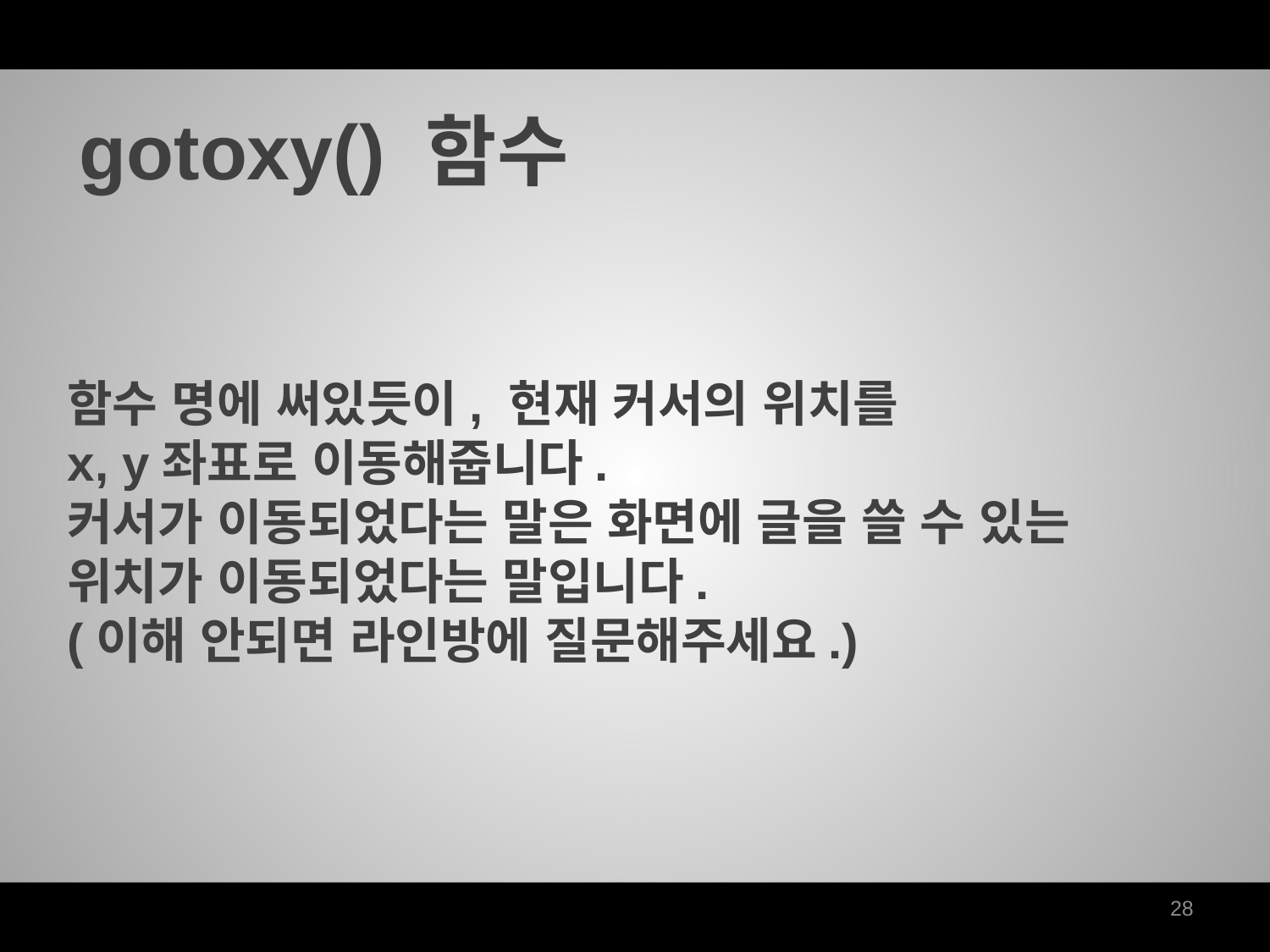

gotoxy() 함수
함수 명에 써있듯이, 현재 커서의 위치를
x, y좌표로 이동해줍니다.
커서가 이동되었다는 말은 화면에 글을 쓸 수 있는 위치가 이동되었다는 말입니다.
(이해 안되면 라인방에 질문해주세요.)
28